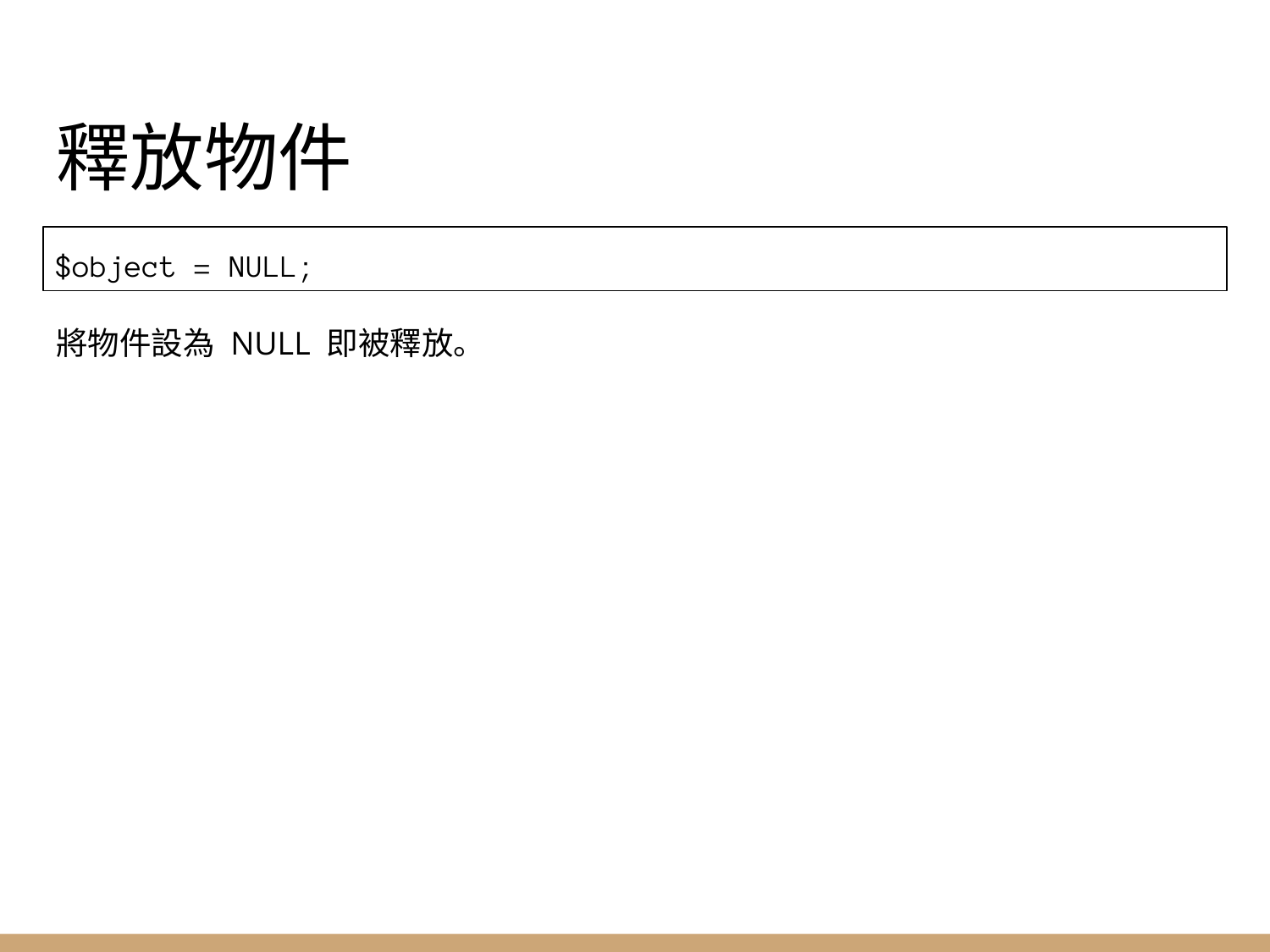

# 釋放物件
$object = NULL;
將物件設為 NULL 即被釋放。